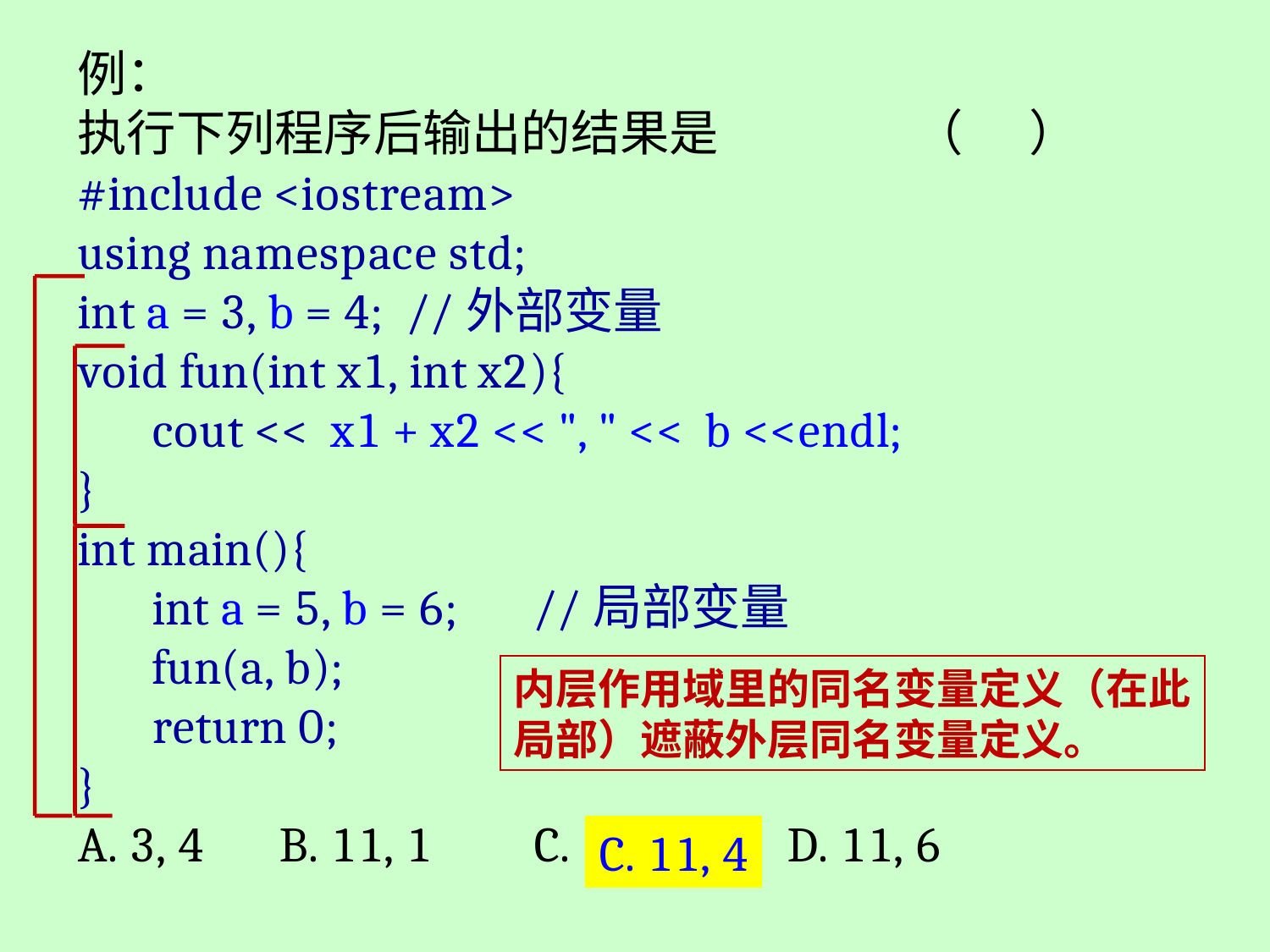

例：
执行下列程序后输出的结果是		（      ）
#include <iostream>
using namespace std;
int a = 3, b = 4; 	//外部变量
void fun(int x1, int x2){
	cout <<  x1 + x2 << ", " <<  b <<endl;
}
int main(){
	int a = 5, b = 6; 	//局部变量
	fun(a, b);
	return 0;
}
A. 3, 4 	B. 11, 1	C. 11, 4	D. 11, 6

内层作用域里的同名变量定义（在此局部）遮蔽外层同名变量定义。
C. 11, 4
17